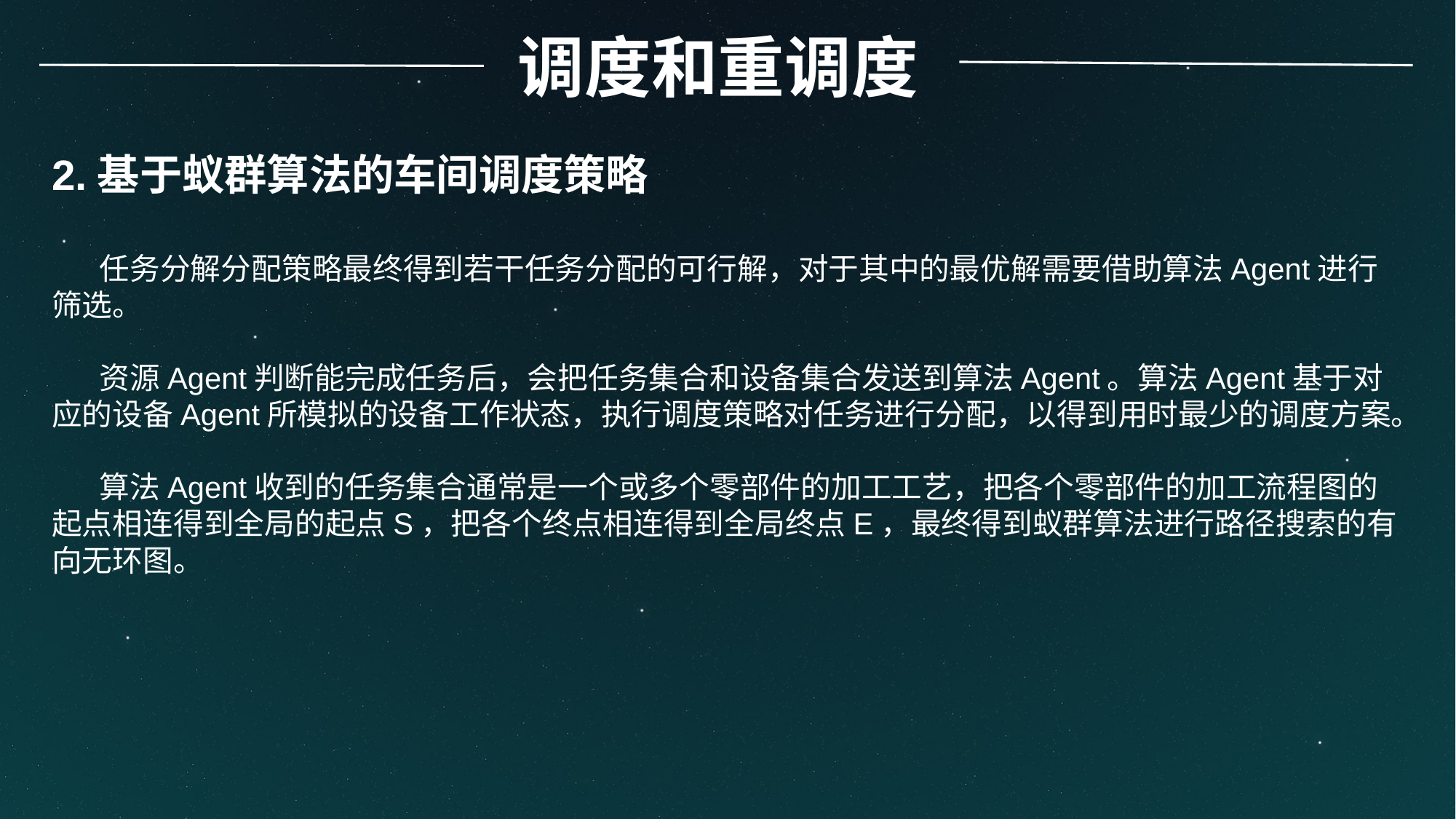

调度和重调度
2.基于蚁群算法的车间调度策略

      任务分解分配策略最终得到若干任务分配的可行解，对于其中的最优解需要借助算法Agent进行筛选。

      资源Agent判断能完成任务后，会把任务集合和设备集合发送到算法Agent。算法Agent基于对应的设备Agent所模拟的设备工作状态，执行调度策略对任务进行分配，以得到用时最少的调度方案。

      算法Agent收到的任务集合通常是一个或多个零部件的加工工艺，把各个零部件的加工流程图的起点相连得到全局的起点S，把各个终点相连得到全局终点E，最终得到蚁群算法进行路径搜索的有向无环图。